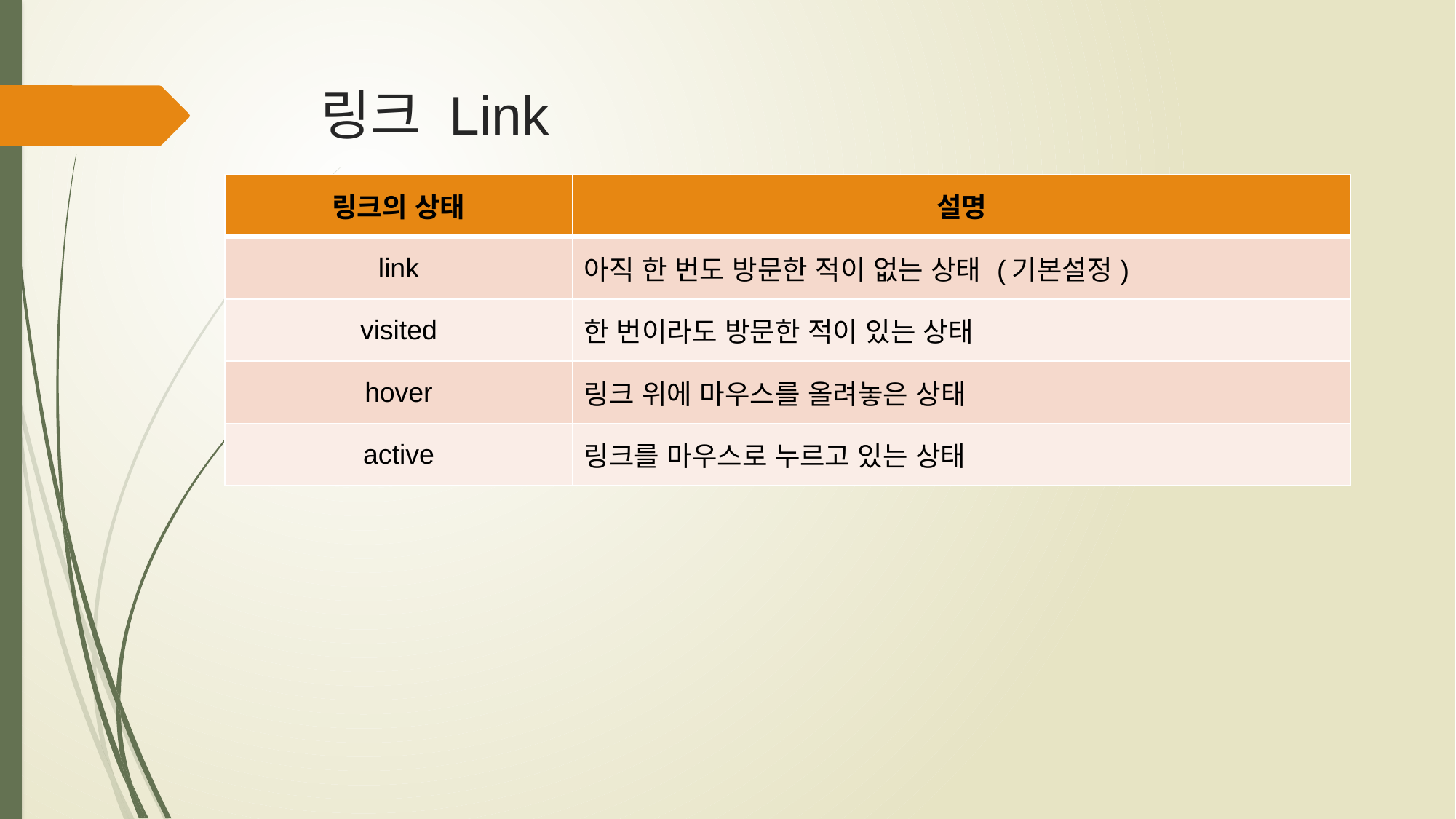

# 링크 Link
| 링크의 상태 | 설명 |
| --- | --- |
| link | 아직 한 번도 방문한 적이 없는 상태 (기본설정) |
| visited | 한 번이라도 방문한 적이 있는 상태 |
| hover | 링크 위에 마우스를 올려놓은 상태 |
| active | 링크를 마우스로 누르고 있는 상태 |